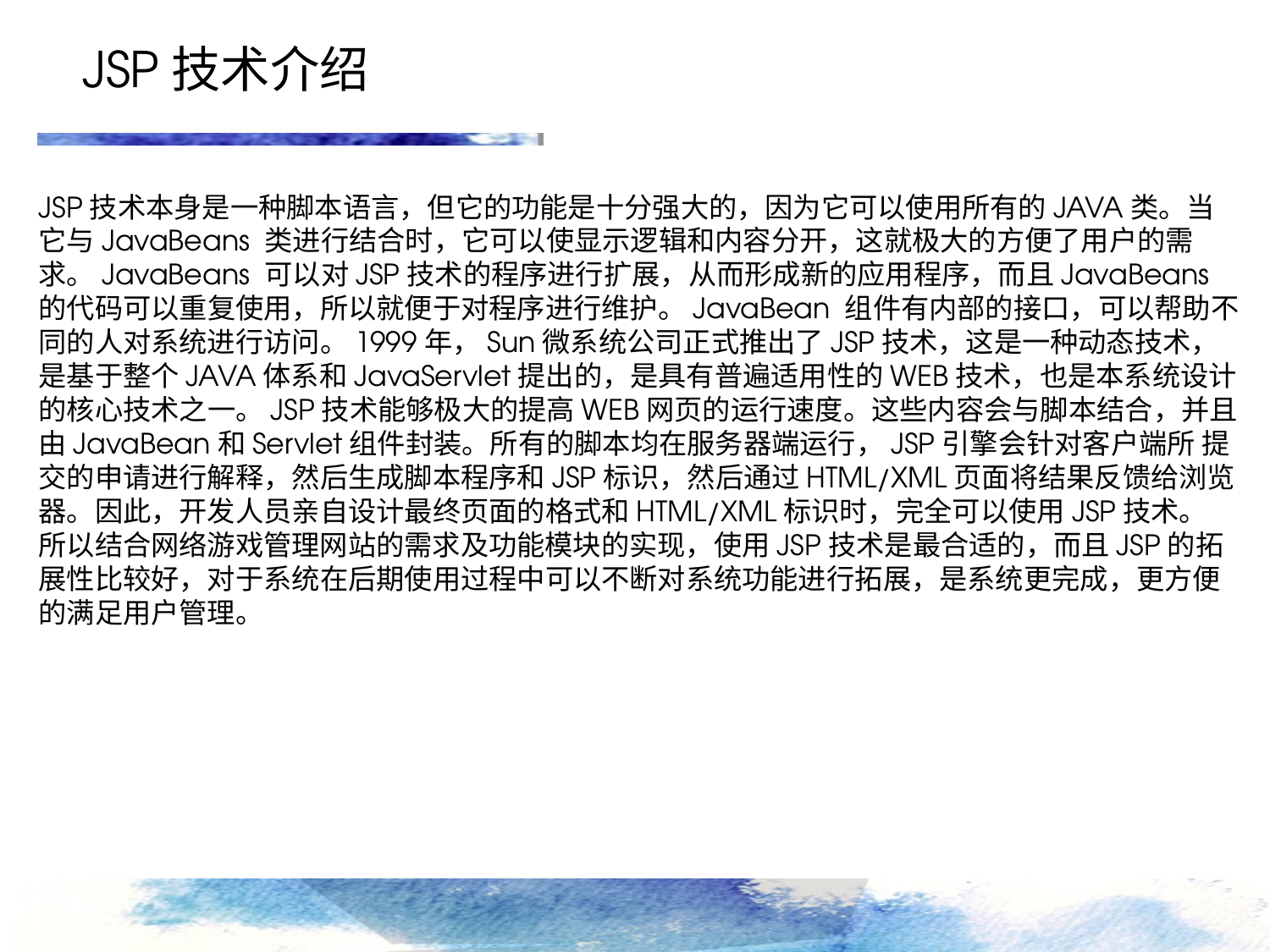

JSP技术介绍
JSP技术本身是一种脚本语言，但它的功能是十分强大的，因为它可以使用所有的JAVA类。当它与JavaBeans 类进行结合时，它可以使显示逻辑和内容分开，这就极大的方便了用户的需求。JavaBeans 可以对JSP技术的程序进行扩展，从而形成新的应用程序，而且JavaBeans的代码可以重复使用，所以就便于对程序进行维护。JavaBean 组件有内部的接口，可以帮助不同的人对系统进行访问。1999年，Sun微系统公司正式推出了JSP技术，这是一种动态技术，是基于整个JAVA体系和JavaServlet提出的，是具有普遍适用性的WEB技术，也是本系统设计的核心技术之一。JSP技术能够极大的提高WEB网页的运行速度。这些内容会与脚本结合，并且由JavaBean和Servlet组件封装。所有的脚本均在服务器端运行，JSP引擎会针对客户端所 提交的申请进行解释，然后生成脚本程序和JSP标识，然后通过HTML/XML页面将结果反馈给浏览器。因此，开发人员亲自设计最终页面的格式和HTML/XML标识时，完全可以使用JSP技术。
所以结合网络游戏管理网站的需求及功能模块的实现，使用JSP技术是最合适的，而且JSP的拓展性比较好，对于系统在后期使用过程中可以不断对系统功能进行拓展，是系统更完成，更方便的满足用户管理。
点击添加文本
点击添加文本
点击添加文本
点击添加文本